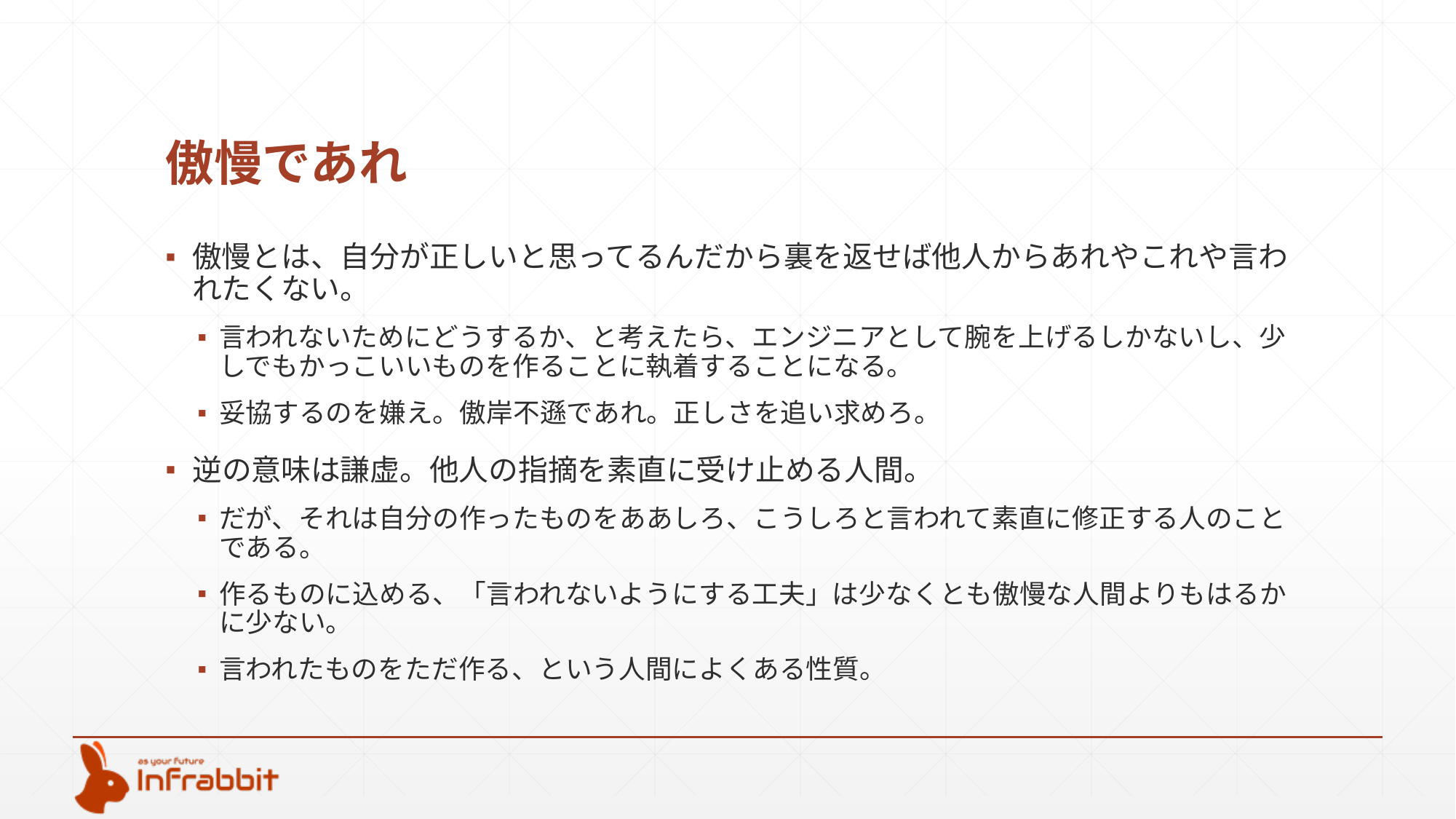

# 傲慢であれ
傲慢とは、自分が正しいと思ってるんだから裏を返せば他人からあれやこれや言われたくない。
言われないためにどうするか、と考えたら、エンジニアとして腕を上げるしかないし、少しでもかっこいいものを作ることに執着することになる。
妥協するのを嫌え。傲岸不遜であれ。正しさを追い求めろ。
逆の意味は謙虚。他人の指摘を素直に受け止める人間。
だが、それは自分の作ったものをああしろ、こうしろと言われて素直に修正する人のことである。
作るものに込める、「言われないようにする工夫」は少なくとも傲慢な人間よりもはるかに少ない。
言われたものをただ作る、という人間によくある性質。